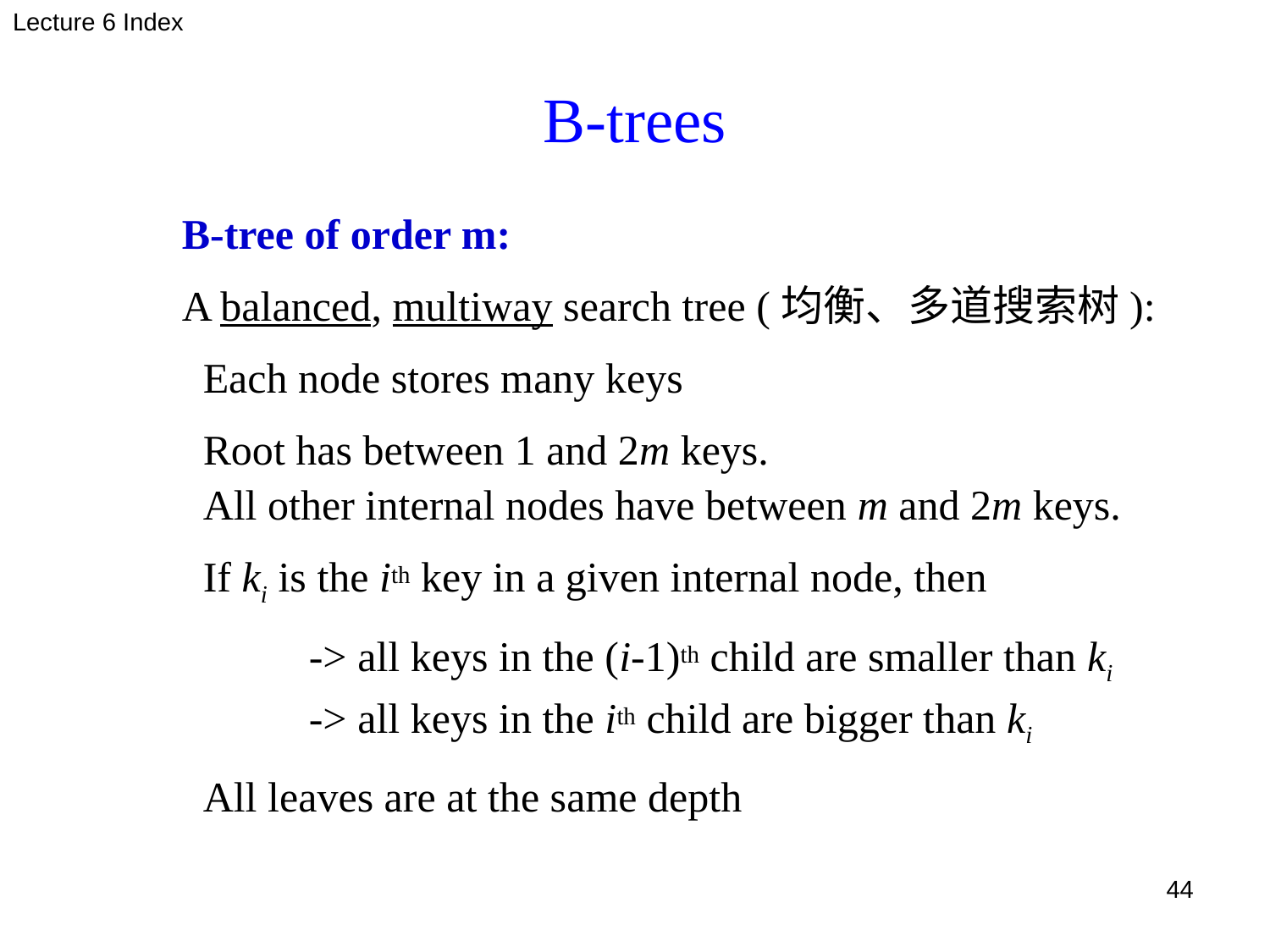

Lecture 6 Index
# B-trees
B-tree of order m:
A balanced, multiway search tree (均衡、多道搜索树):
  Each node stores many keys
  Root has between 1 and 2m keys.
  All other internal nodes have between m and 2m keys.
  If ki is the ith key in a given internal node, then
	-> all keys in the (i-1)th child are smaller than ki
	-> all keys in the ith child are bigger than ki
  All leaves are at the same depth
44